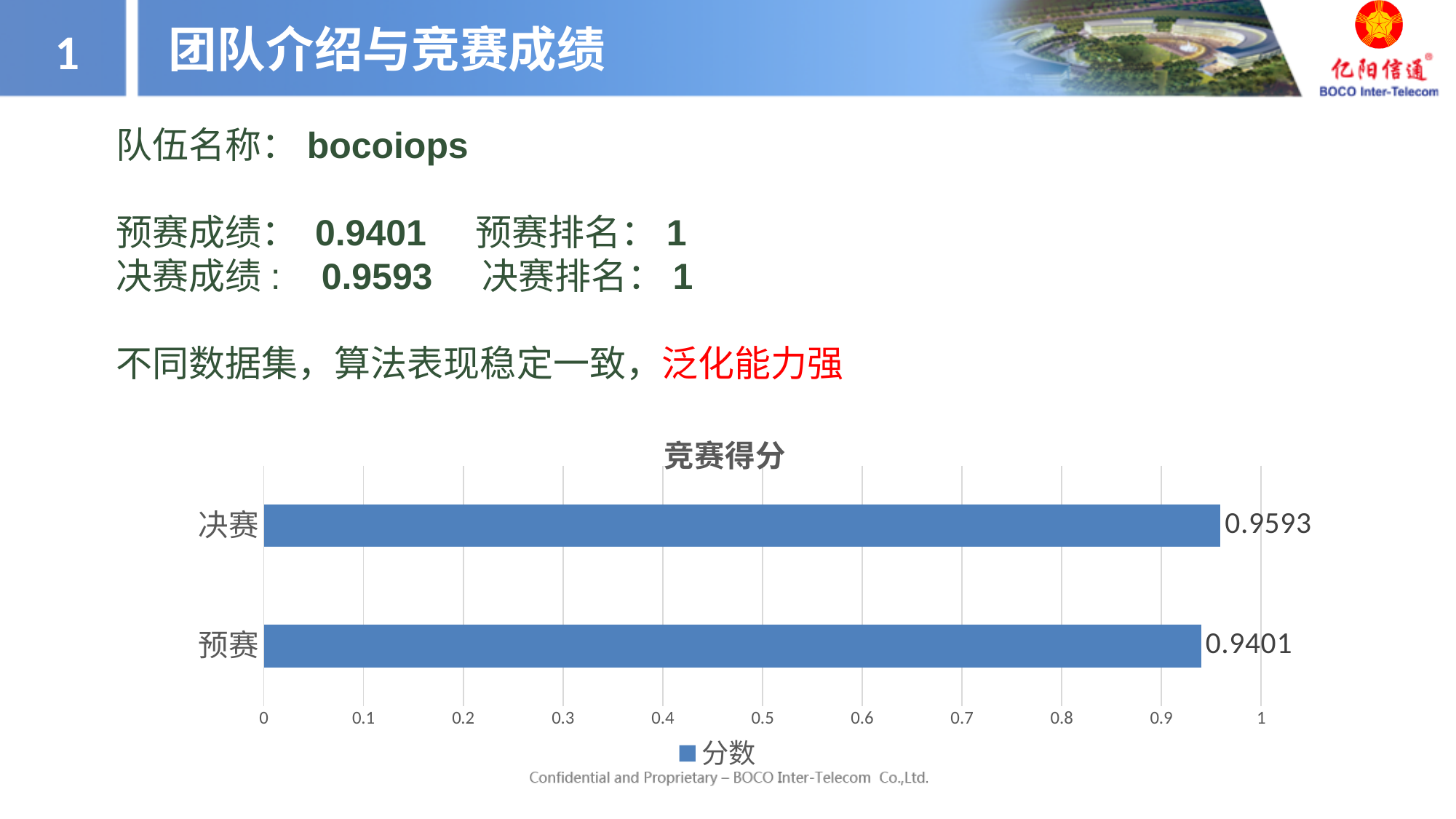

团队介绍与竞赛成绩
1
队伍名称：bocoiops

预赛成绩： 0.9401    预赛排名：1
决赛成绩:    0.9593    决赛排名：1

不同数据集，算法表现稳定一致，泛化能力强

### Chart: 竞赛得分

| Category | 分数 |
|---|---|
| 预赛 | 0.9401 |
| 决赛 | 0.9593 |